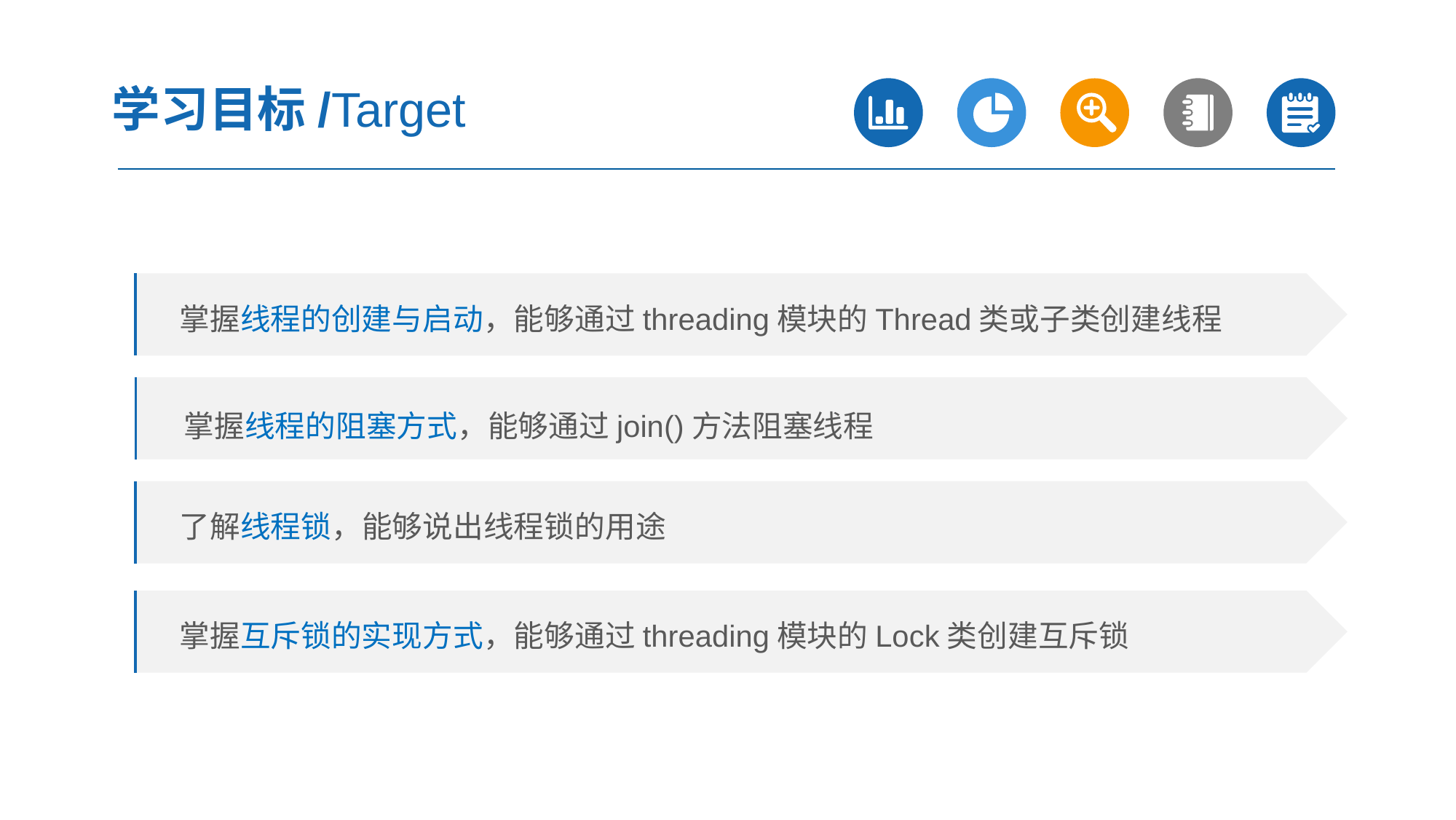

学习目标/Target
    掌握线程的创建与启动，能够通过threading模块的Thread类或子类创建线程

    掌握线程的阻塞方式，能够通过join()方法阻塞线程

    了解线程锁，能够说出线程锁的用途

    掌握互斥锁的实现方式，能够通过threading模块的Lock类创建互斥锁